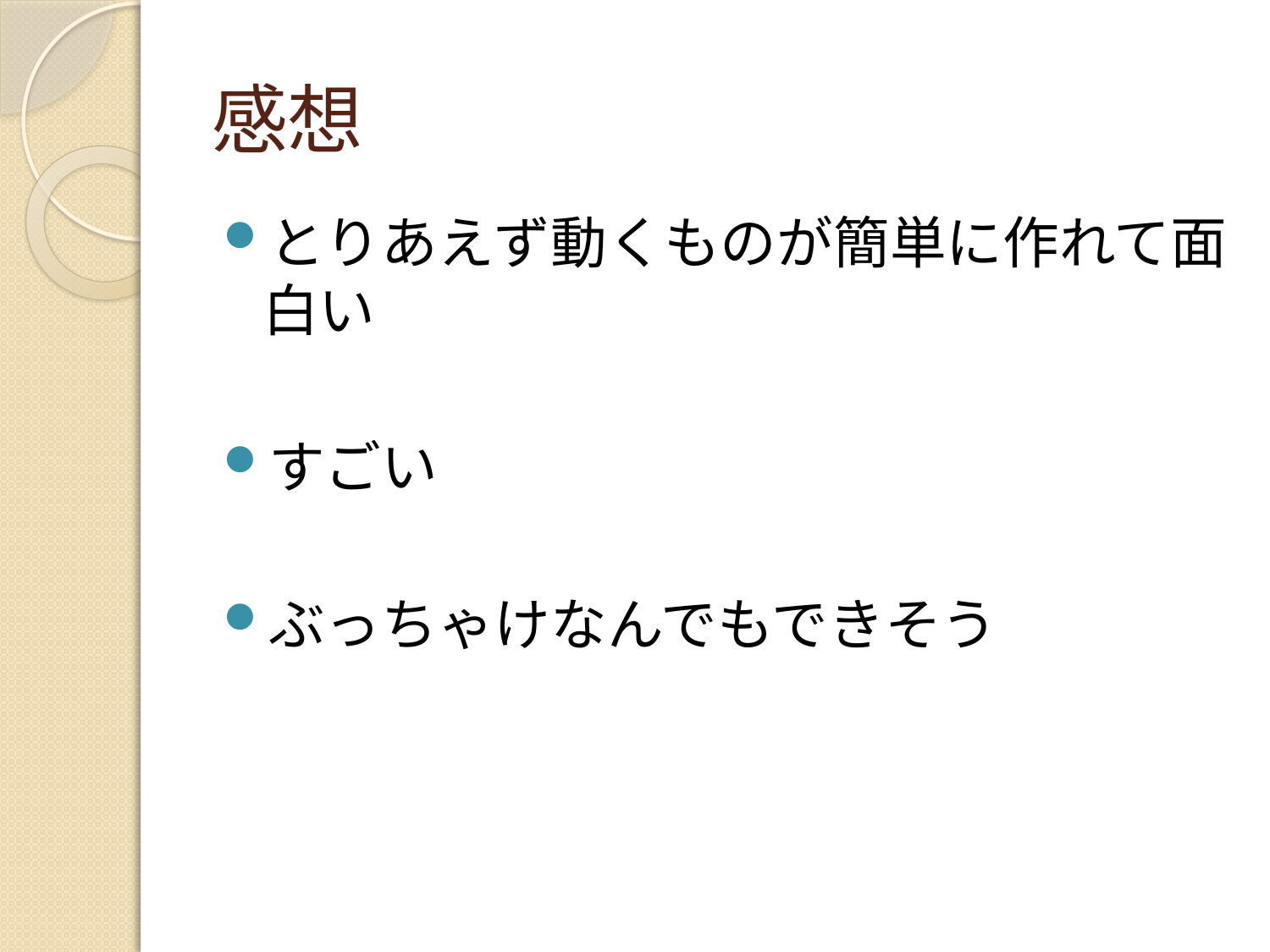

# 感想
とりあえず動くものが簡単に作れて面白い

すごい

ぶっちゃけなんでもできそう